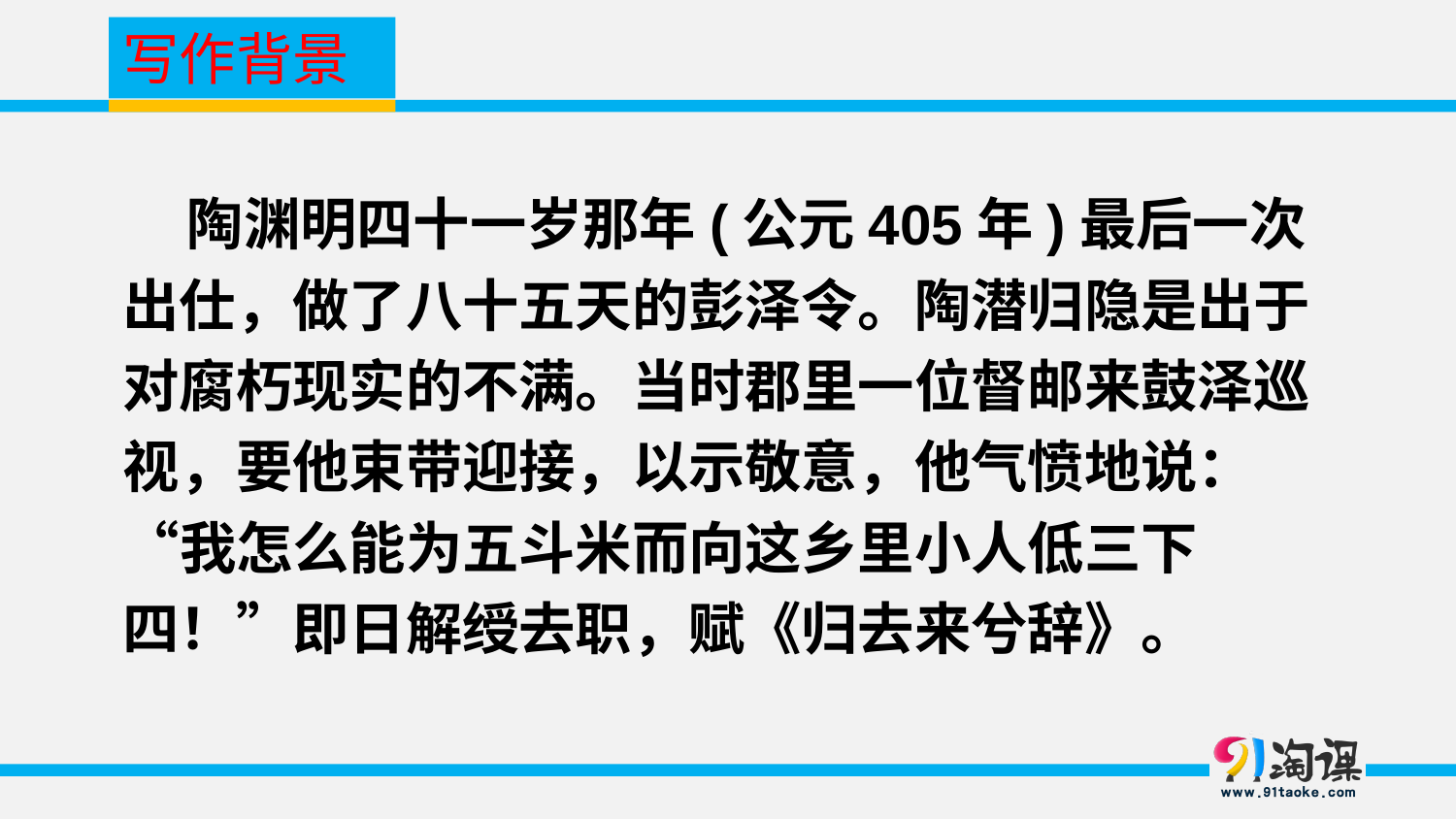

写作背景
    陶渊明四十一岁那年(公元405年)最后一次出仕，做了八十五天的彭泽令。陶潜归隐是出于对腐朽现实的不满。当时郡里一位督邮来鼓泽巡视，要他束带迎接，以示敬意，他气愤地说：“我怎么能为五斗米而向这乡里小人低三下四！”即日解绶去职，赋《归去来兮辞》。